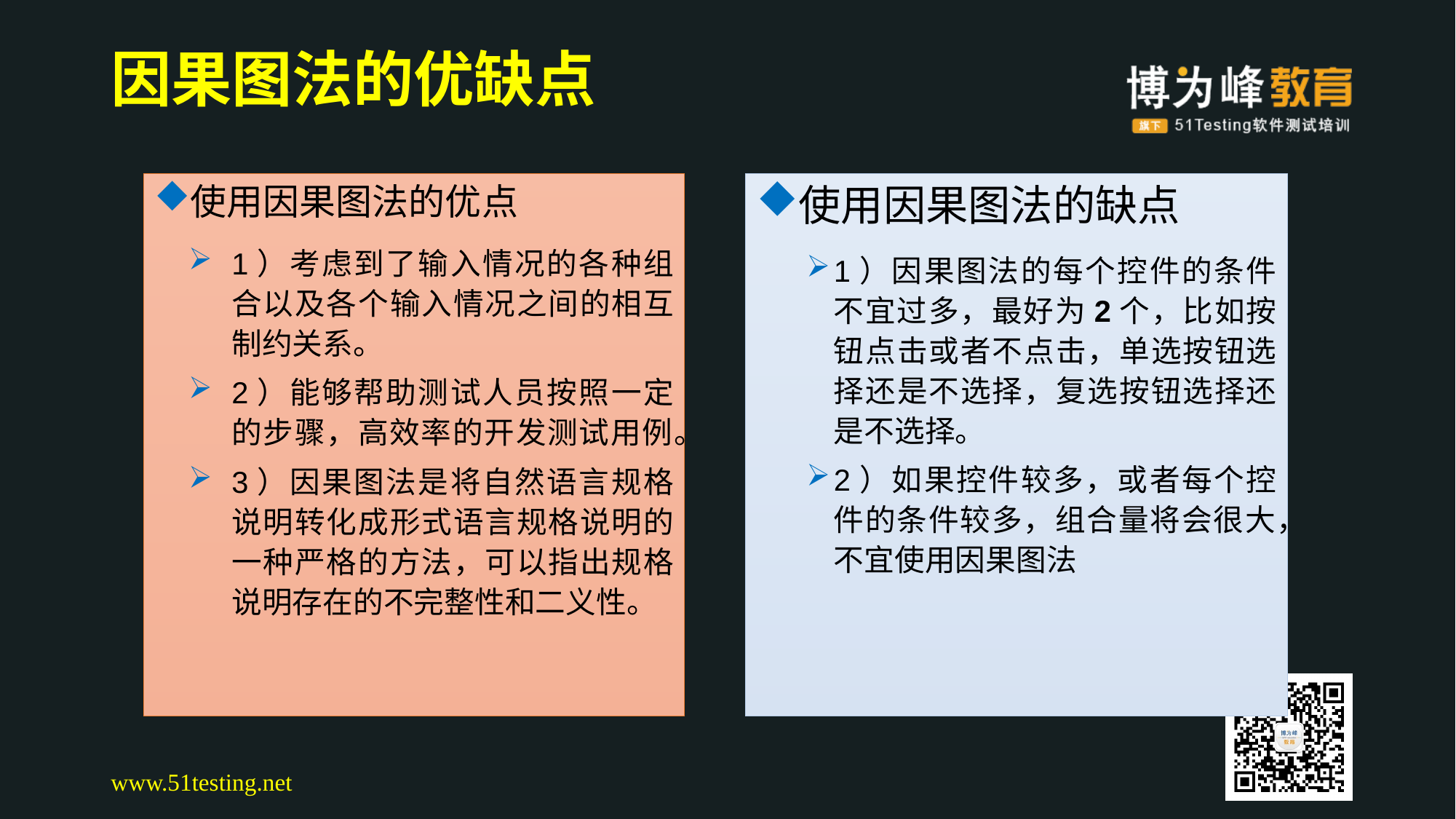

# 因果图法的优缺点
使用因果图法的优点
1）考虑到了输入情况的各种组合以及各个输入情况之间的相互制约关系。
2）能够帮助测试人员按照一定的步骤，高效率的开发测试用例。
3）因果图法是将自然语言规格说明转化成形式语言规格说明的一种严格的方法，可以指出规格说明存在的不完整性和二义性。
使用因果图法的缺点
1）因果图法的每个控件的条件不宜过多，最好为2个，比如按钮点击或者不点击，单选按钮选择还是不选择，复选按钮选择还是不选择。
2）如果控件较多，或者每个控件的条件较多，组合量将会很大，不宜使用因果图法

www.51testing.net